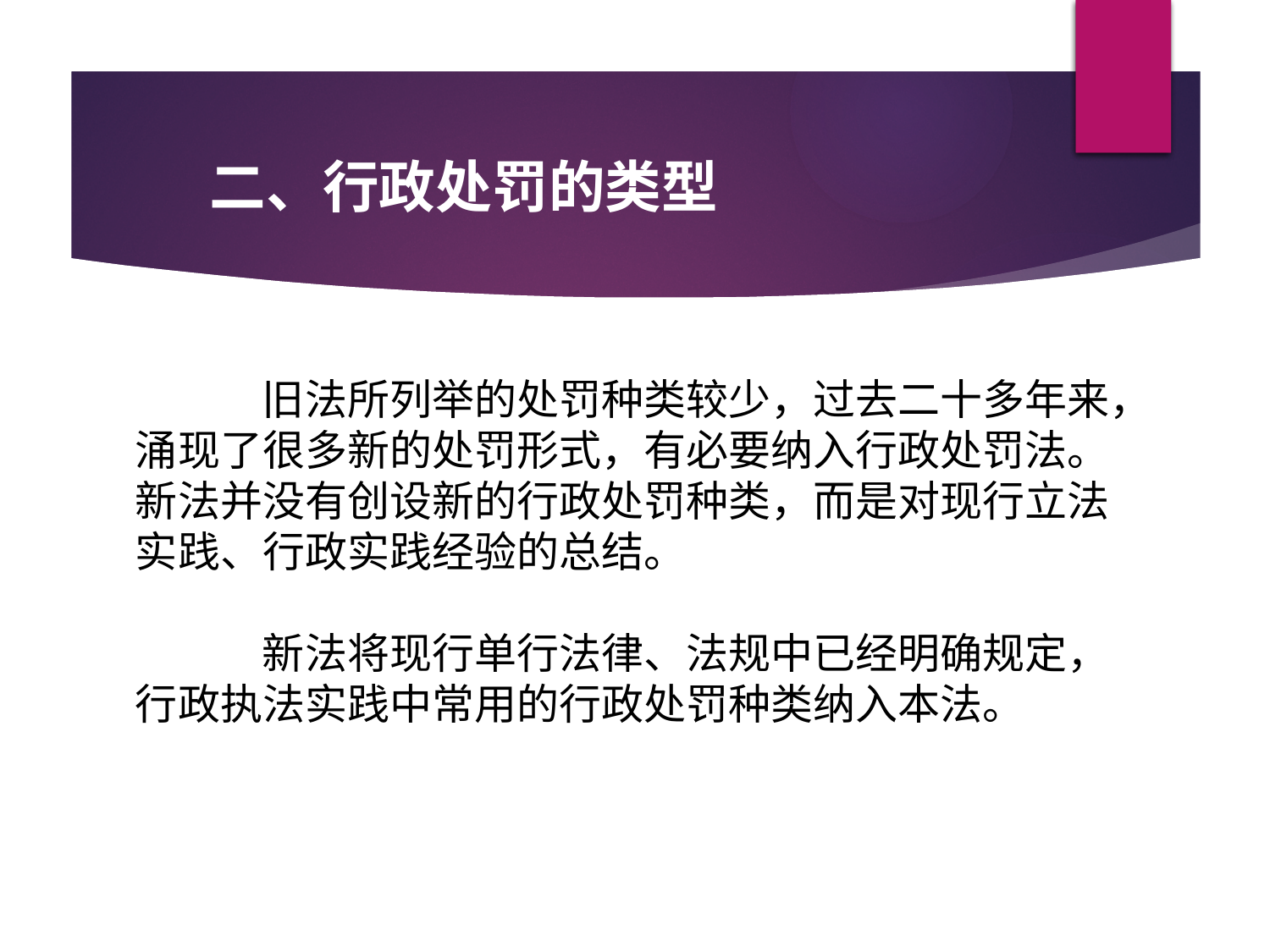

二、行政处罚的类型

	旧法所列举的处罚种类较少，过去二十多年来，涌现了很多新的处罚形式，有必要纳入行政处罚法。新法并没有创设新的行政处罚种类，而是对现行立法实践、行政实践经验的总结。

	新法将现行单行法律、法规中已经明确规定，行政执法实践中常用的行政处罚种类纳入本法。